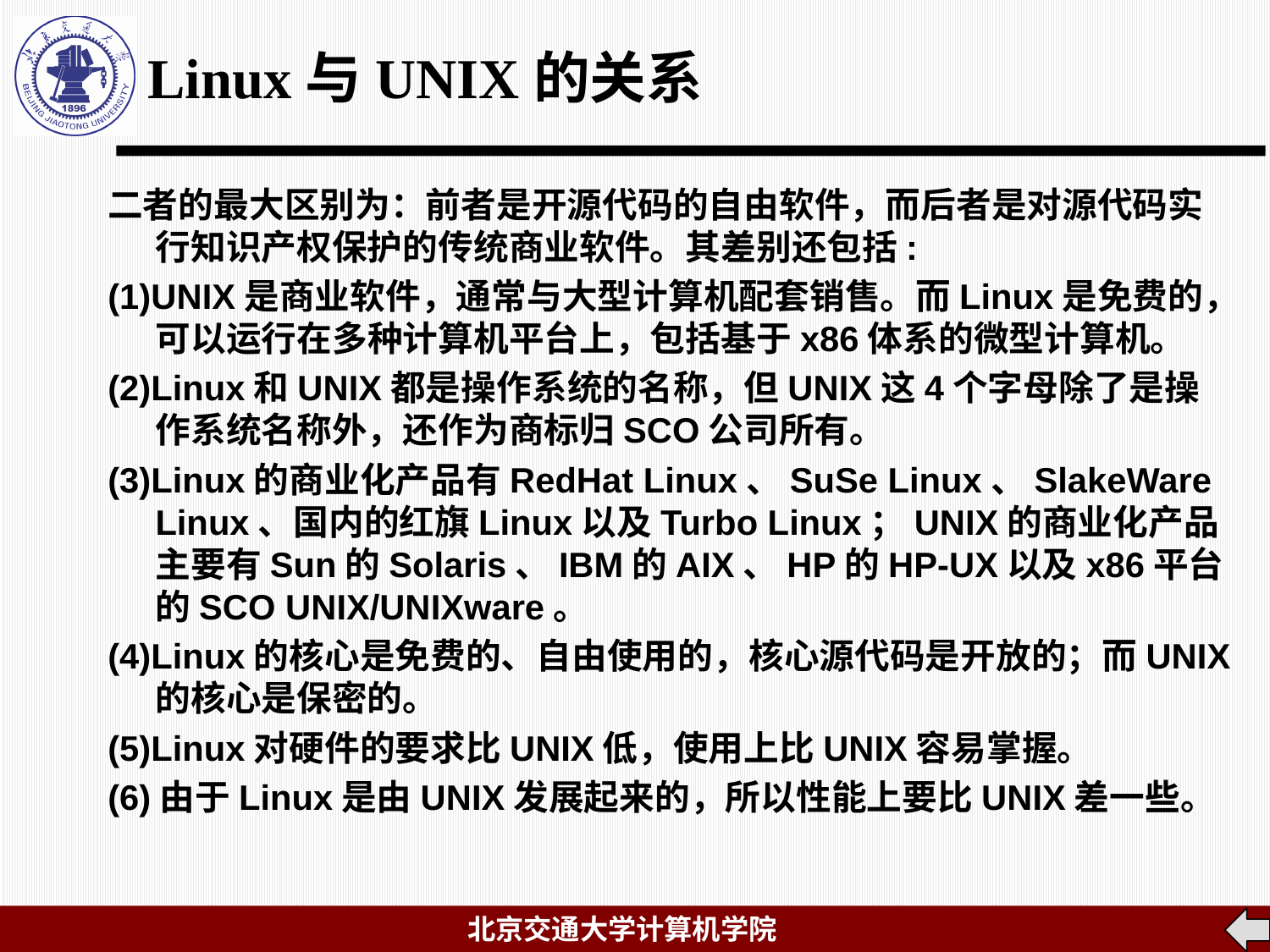

# Linux与UNIX的关系
二者的最大区别为：前者是开源代码的自由软件，而后者是对源代码实行知识产权保护的传统商业软件。其差别还包括:
(1)UNIX是商业软件，通常与大型计算机配套销售。而Linux是免费的，可以运行在多种计算机平台上，包括基于x86体系的微型计算机。
(2)Linux和UNIX都是操作系统的名称，但UNIX这4个字母除了是操作系统名称外，还作为商标归SCO公司所有。
(3)Linux的商业化产品有RedHat Linux、SuSe Linux、SlakeWare Linux、国内的红旗Linux以及Turbo Linux；UNIX的商业化产品主要有Sun的Solaris、IBM的AIX、HP的HP-UX以及x86平台的SCO UNIX/UNIXware。
(4)Linux的核心是免费的、自由使用的，核心源代码是开放的；而UNIX的核心是保密的。
(5)Linux对硬件的要求比UNIX低，使用上比UNIX容易掌握。
(6)由于Linux是由UNIX发展起来的，所以性能上要比UNIX差一些。